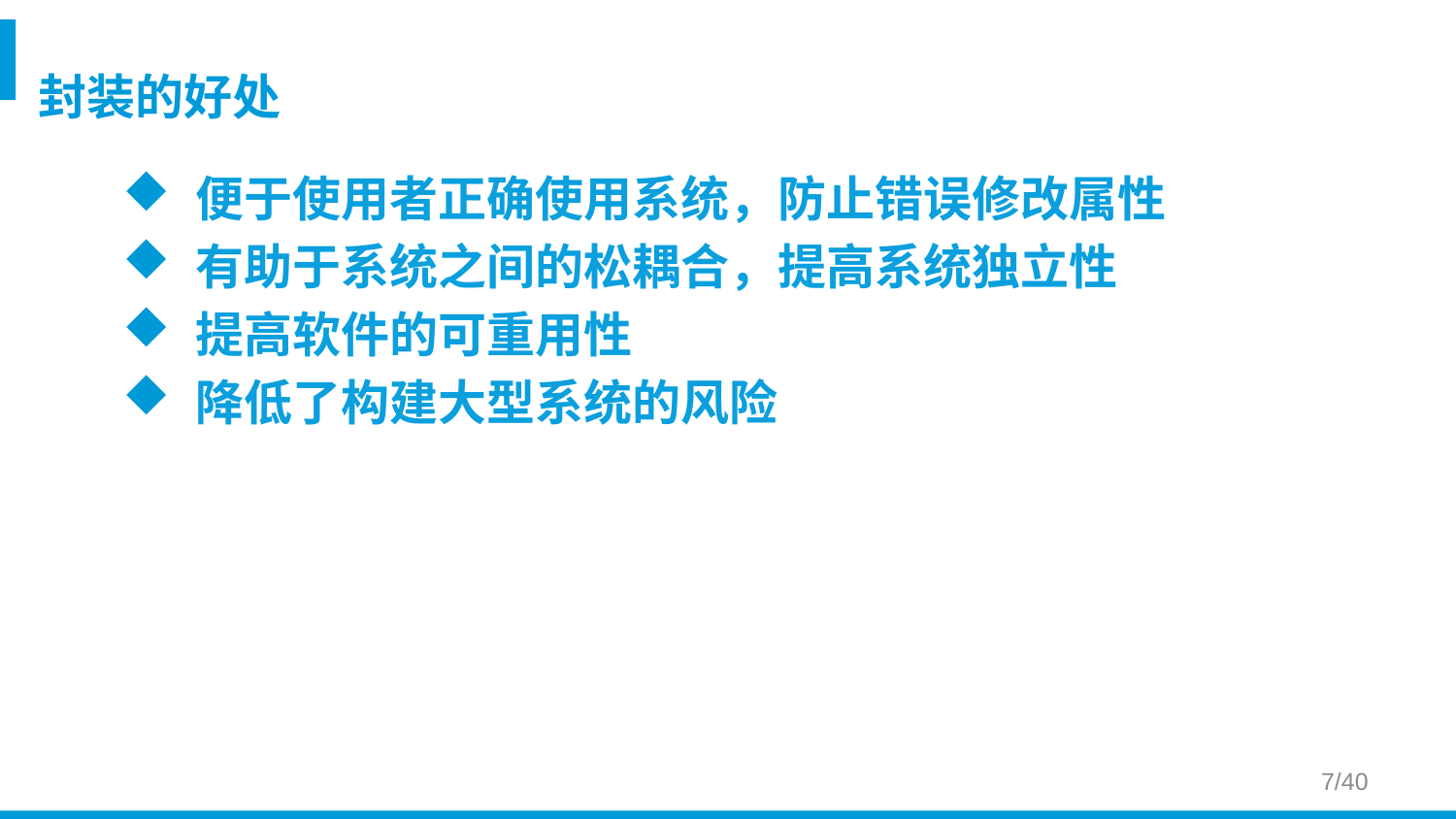

封装的好处
便于使用者正确使用系统，防止错误修改属性
有助于系统之间的松耦合，提高系统独立性
提高软件的可重用性
降低了构建大型系统的风险

7/40